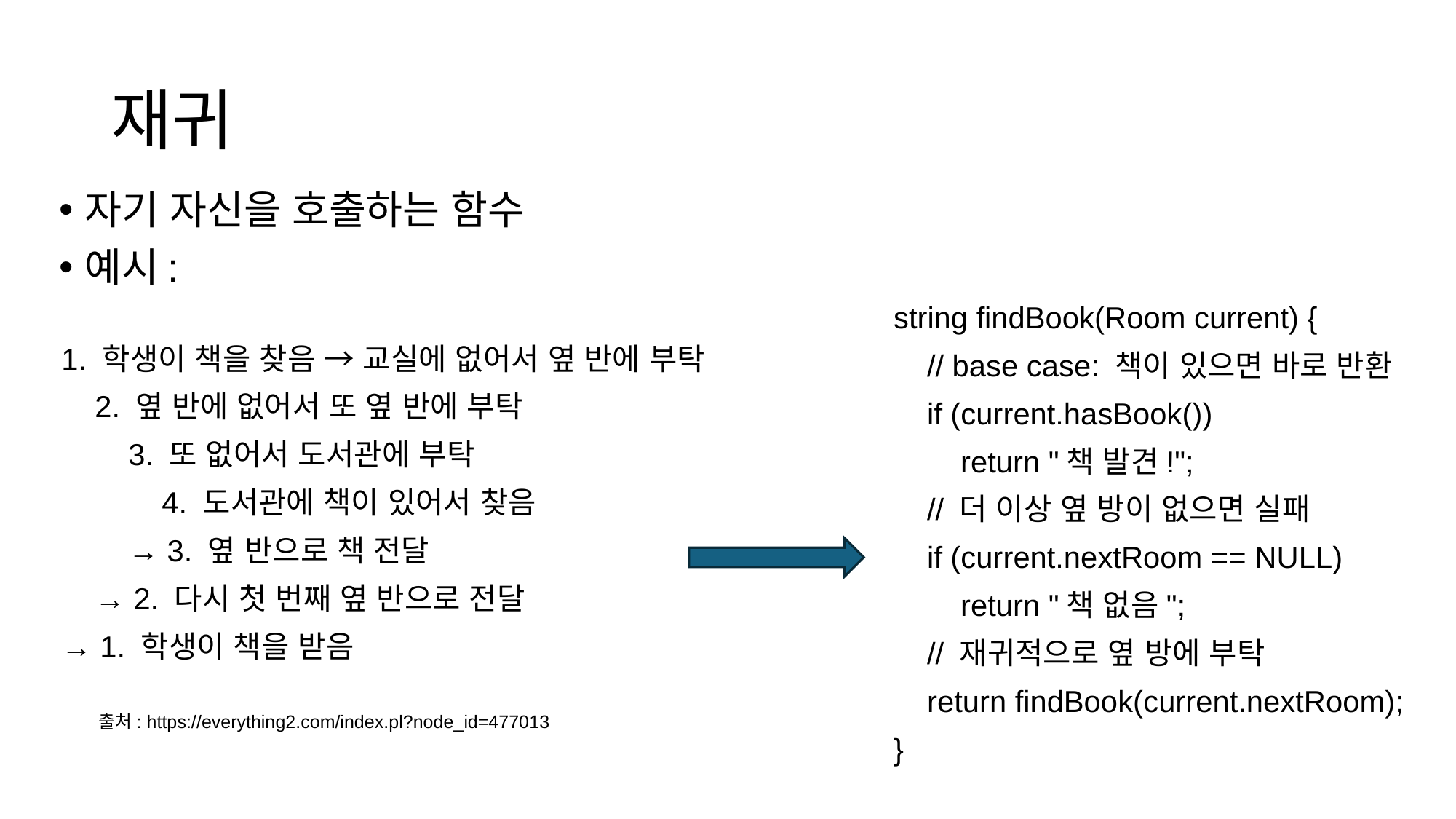

# 재귀
자기 자신을 호출하는 함수
예시:

string findBook(Room current) {
    // base case: 책이 있으면 바로 반환
    if (current.hasBook())
        return "책 발견!";
    // 더 이상 옆 방이 없으면 실패
    if (current.nextRoom == NULL)
        return "책 없음";
    // 재귀적으로 옆 방에 부탁
    return findBook(current.nextRoom);
}
1. 학생이 책을 찾음 → 교실에 없어서 옆 반에 부탁
    2. 옆 반에 없어서 또 옆 반에 부탁
        3. 또 없어서 도서관에 부탁
            4. 도서관에 책이 있어서 찾음
        → 3. 옆 반으로 책 전달
    → 2. 다시 첫 번째 옆 반으로 전달
→ 1. 학생이 책을 받음

출처: https://everything2.com/index.pl?node_id=477013